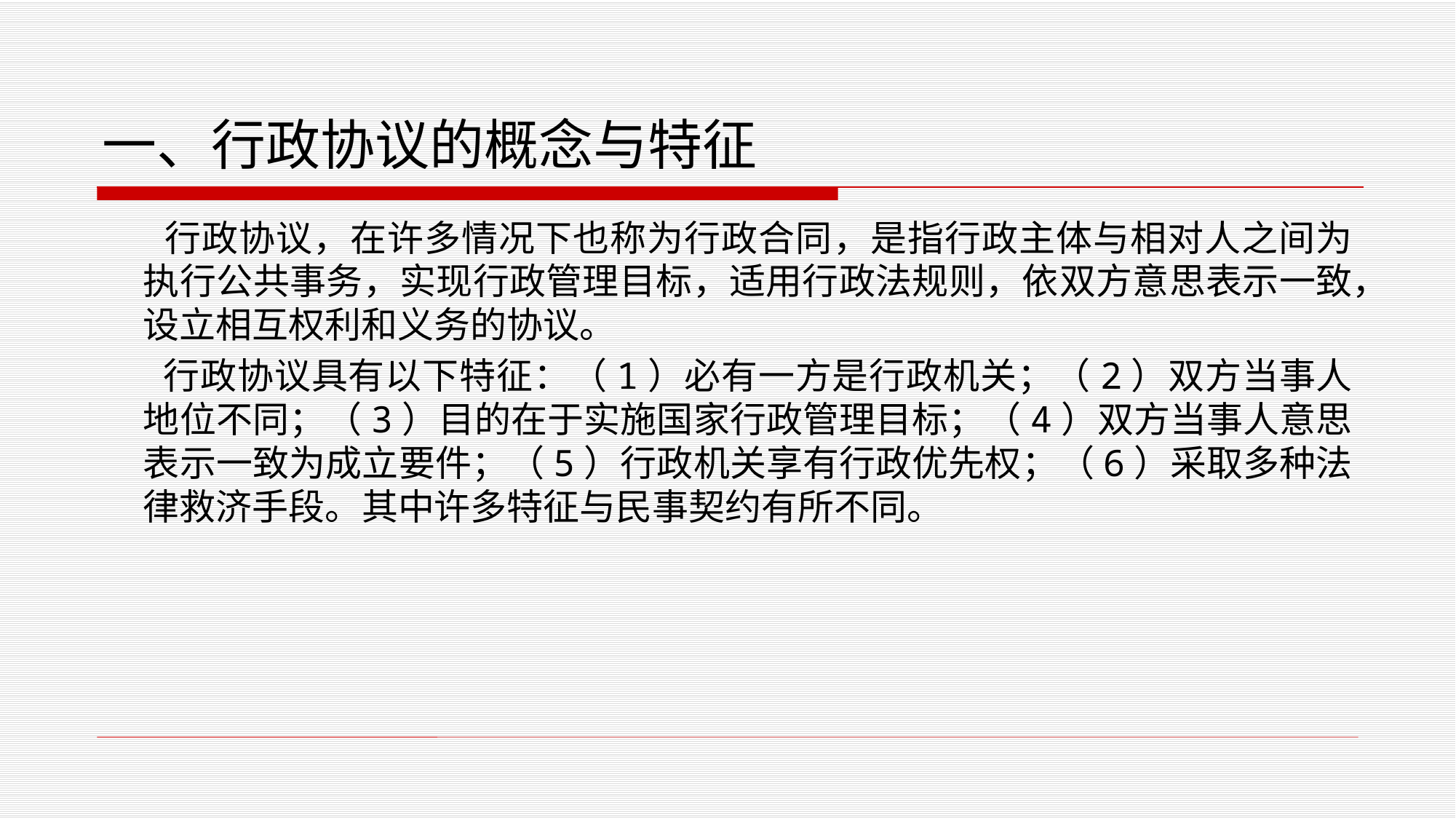

# 一、行政协议的概念与特征
      行政协议，在许多情况下也称为行政合同，是指行政主体与相对人之间为执行公共事务，实现行政管理目标，适用行政法规则，依双方意思表示一致，设立相互权利和义务的协议。
      行政协议具有以下特征：（1）必有一方是行政机关；（2）双方当事人地位不同；（3）目的在于实施国家行政管理目标；（4）双方当事人意思表示一致为成立要件；（5）行政机关享有行政优先权；（6）采取多种法律救济手段。其中许多特征与民事契约有所不同。